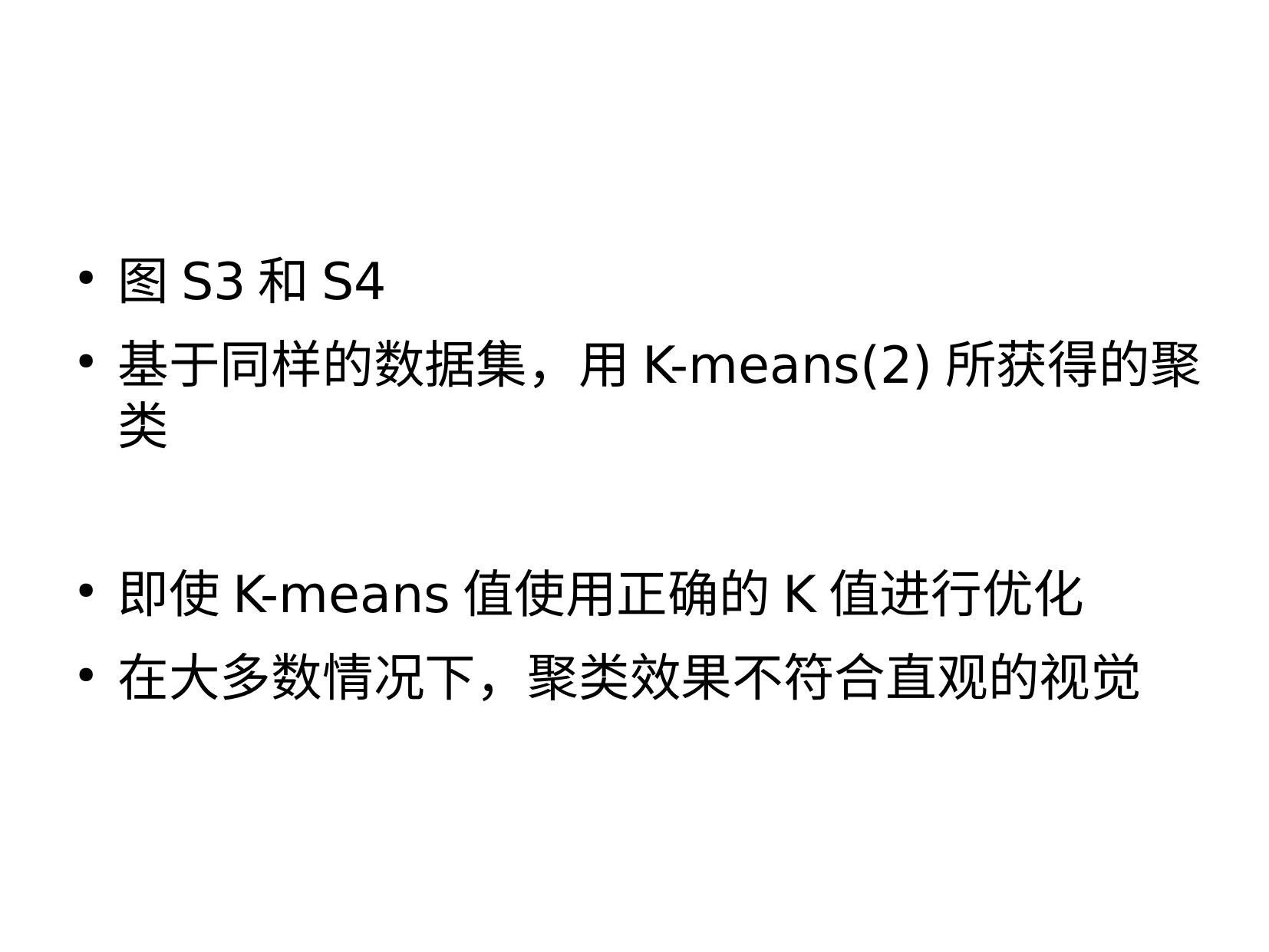

图S3和S4
基于同样的数据集，用K-means(2)所获得的聚类

即使K-means值使用正确的K值进行优化
在大多数情况下，聚类效果不符合直观的视觉